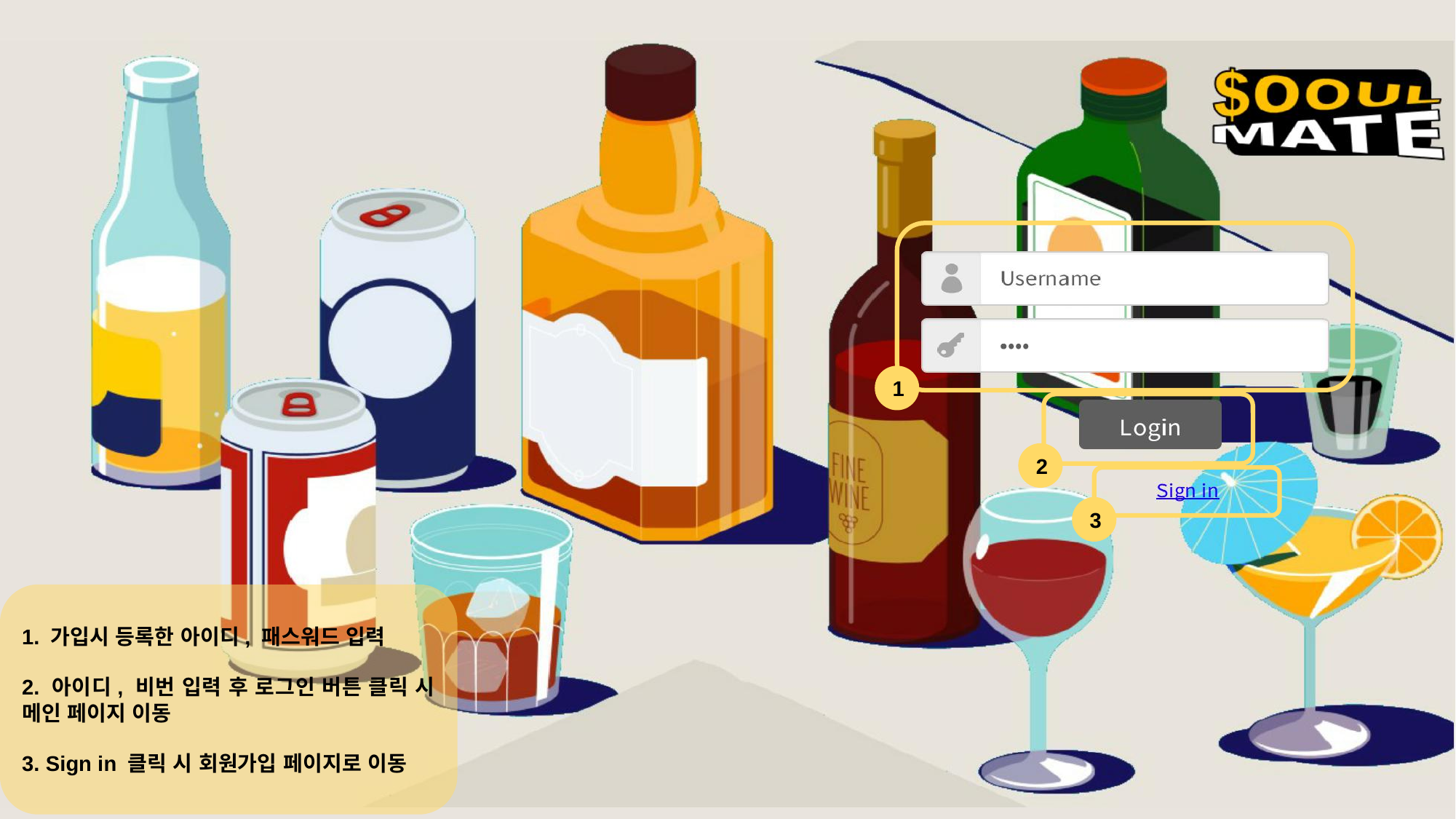

1

2

3
1. 가입시 등록한 아이디, 패스워드 입력

2. 아이디, 비번 입력 후 로그인 버튼 클릭 시 메인 페이지 이동

3. Sign in 클릭 시 회원가입 페이지로 이동